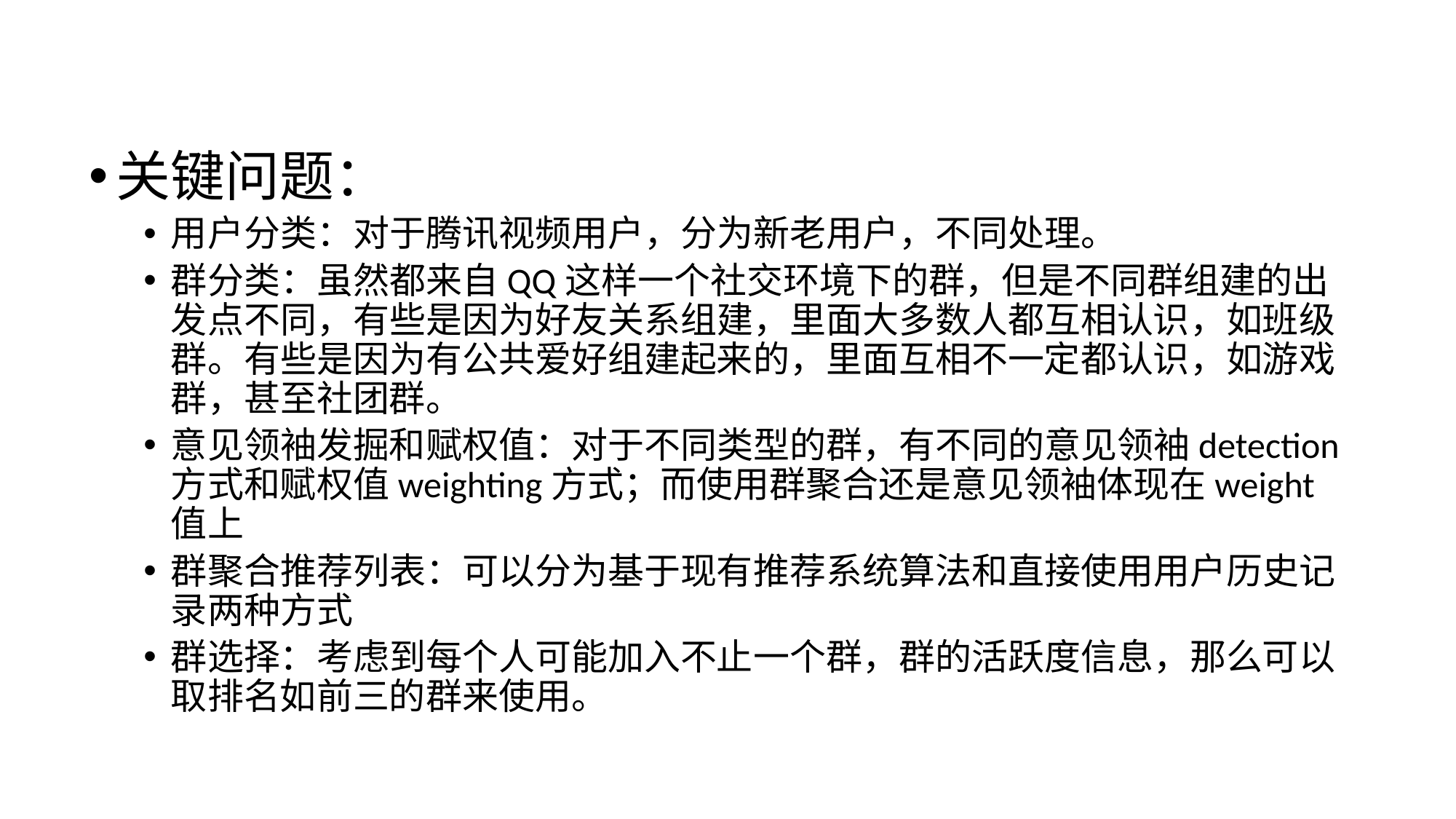

#
关键问题：
用户分类：对于腾讯视频用户，分为新老用户，不同处理。
群分类：虽然都来自QQ这样一个社交环境下的群，但是不同群组建的出发点不同，有些是因为好友关系组建，里面大多数人都互相认识，如班级群。有些是因为有公共爱好组建起来的，里面互相不一定都认识，如游戏群，甚至社团群。
意见领袖发掘和赋权值：对于不同类型的群，有不同的意见领袖detection方式和赋权值weighting方式；而使用群聚合还是意见领袖体现在weight值上
群聚合推荐列表：可以分为基于现有推荐系统算法和直接使用用户历史记录两种方式
群选择：考虑到每个人可能加入不止一个群，群的活跃度信息，那么可以取排名如前三的群来使用。